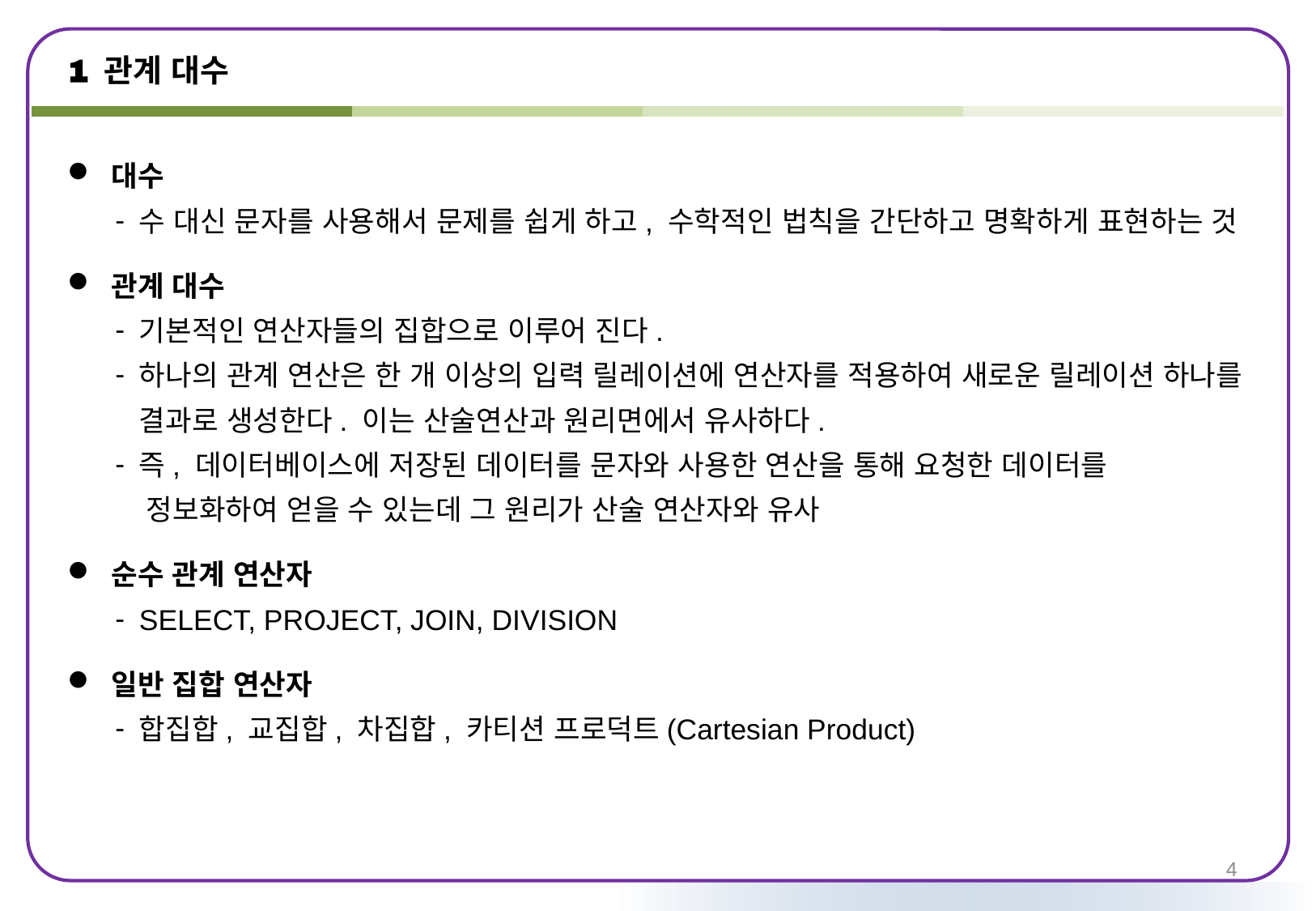

# 1 관계 대수
 대수
수 대신 문자를 사용해서 문제를 쉽게 하고, 수학적인 법칙을 간단하고 명확하게 표현하는 것
 관계 대수
기본적인 연산자들의 집합으로 이루어 진다.
하나의 관계 연산은 한 개 이상의 입력 릴레이션에 연산자를 적용하여 새로운 릴레이션 하나를 결과로 생성한다. 이는 산술연산과 원리면에서 유사하다.
즉, 데이터베이스에 저장된 데이터를 문자와 사용한 연산을 통해 요청한 데이터를
   정보화하여 얻을 수 있는데 그 원리가 산술 연산자와 유사
 순수 관계 연산자
SELECT, PROJECT, JOIN, DI­VISION
 일반 집합 연산자
합집합, 교집합, 차집합, 카티션 프로덕트(Cartesian Product)
4